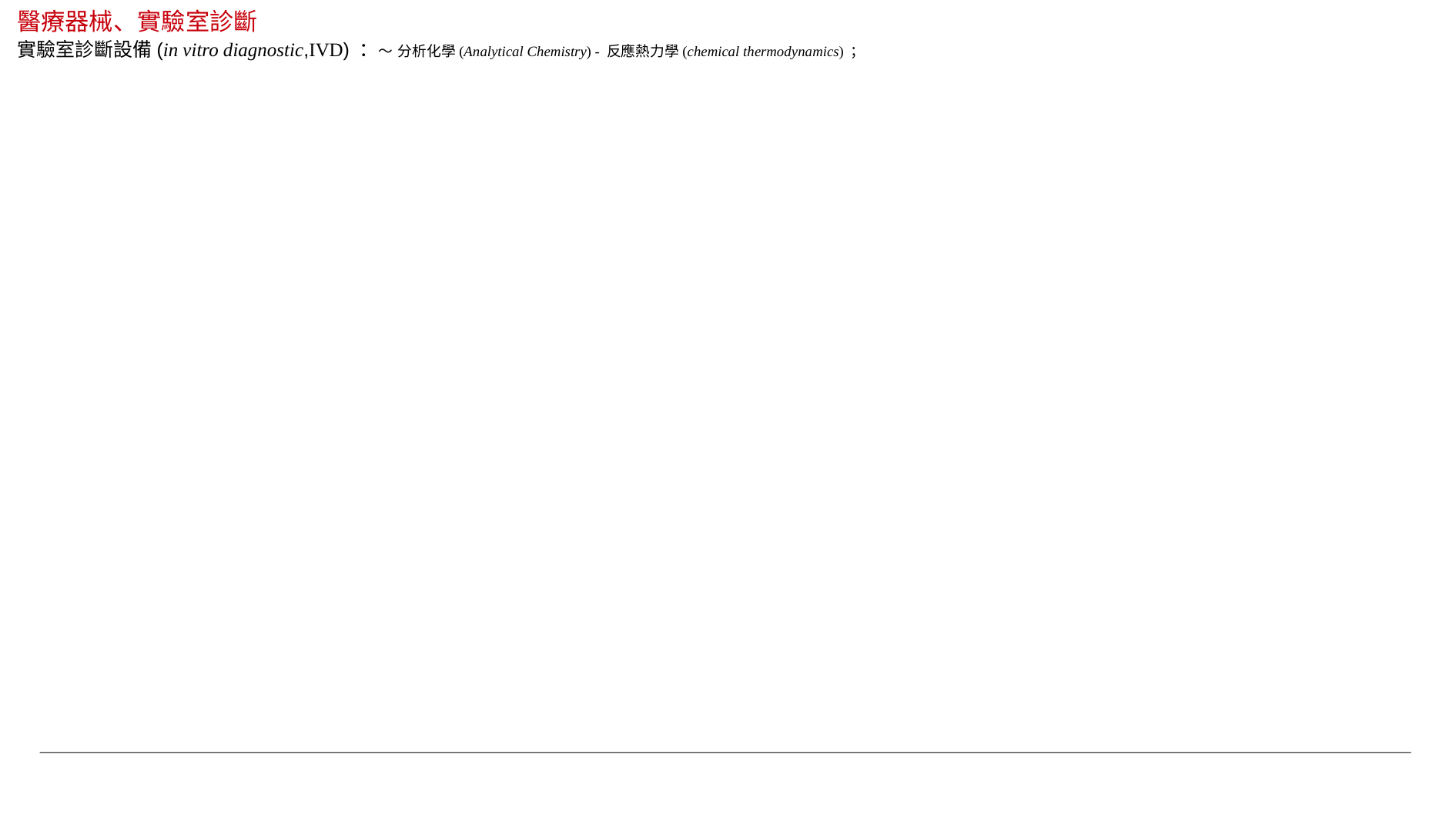

醫療器械、實驗室診斷
實驗室診斷設備(in vitro diagnostic,IVD) ：～ 分析化學(Analytical Chemistry) - 反應熱力學(chemical thermodynamics) ；